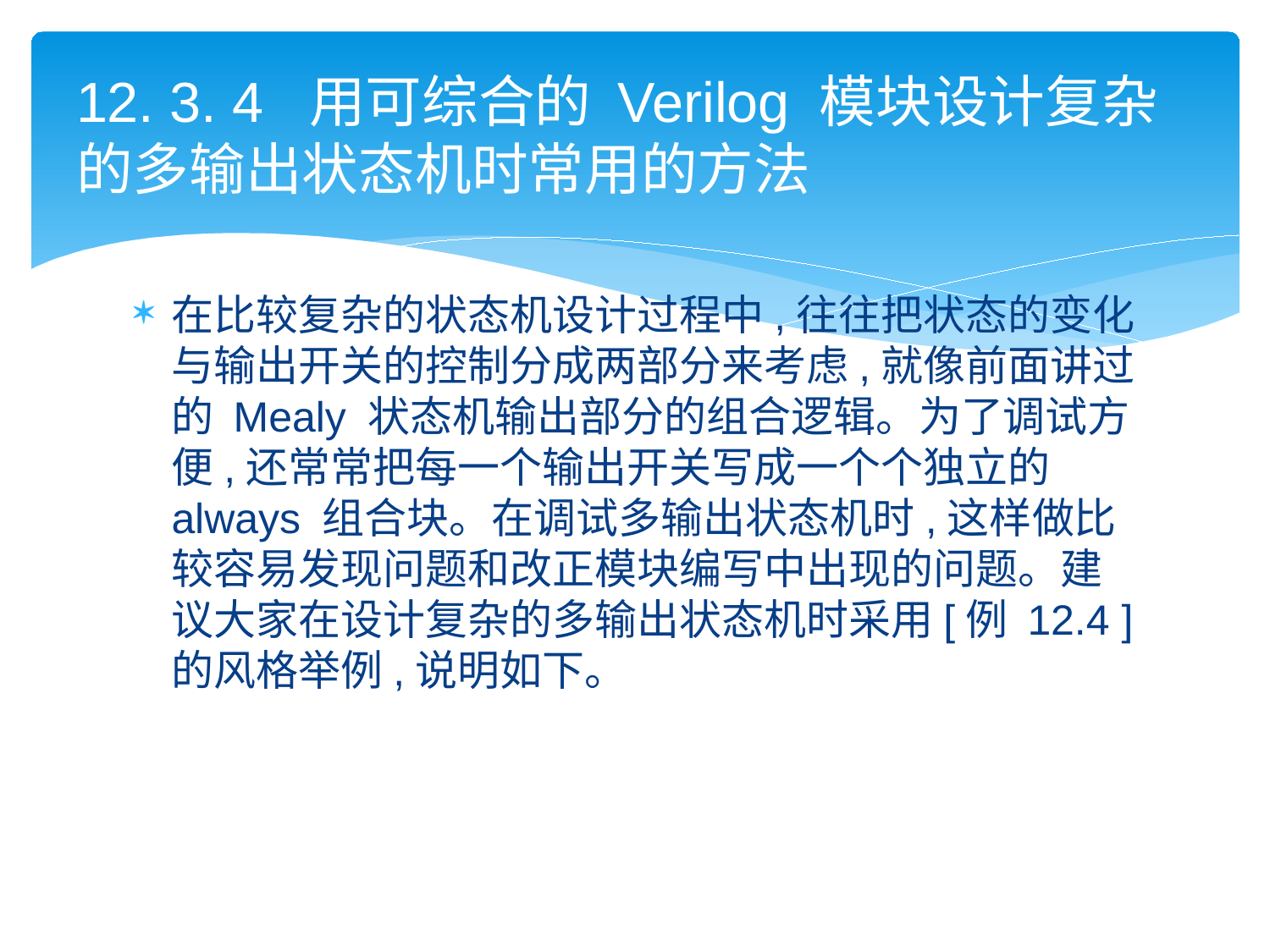

# 12. 3. 4  用可综合的 Verilog 模块设计复杂的多输出状态机时常用的方法
在比较复杂的状态机设计过程中,往往把状态的变化与输出开关的控制分成两部分来考虑,就像前面讲过的 Mealy 状态机输出部分的组合逻辑。为了调试方便,还常常把每一个输出开关写成一个个独立的 always 组合块。在调试多输出状态机时,这样做比较容易发现问题和改正模块编写中出现的问题。建议大家在设计复杂的多输出状态机时采用[例 12.4 ]的风格举例,说明如下。